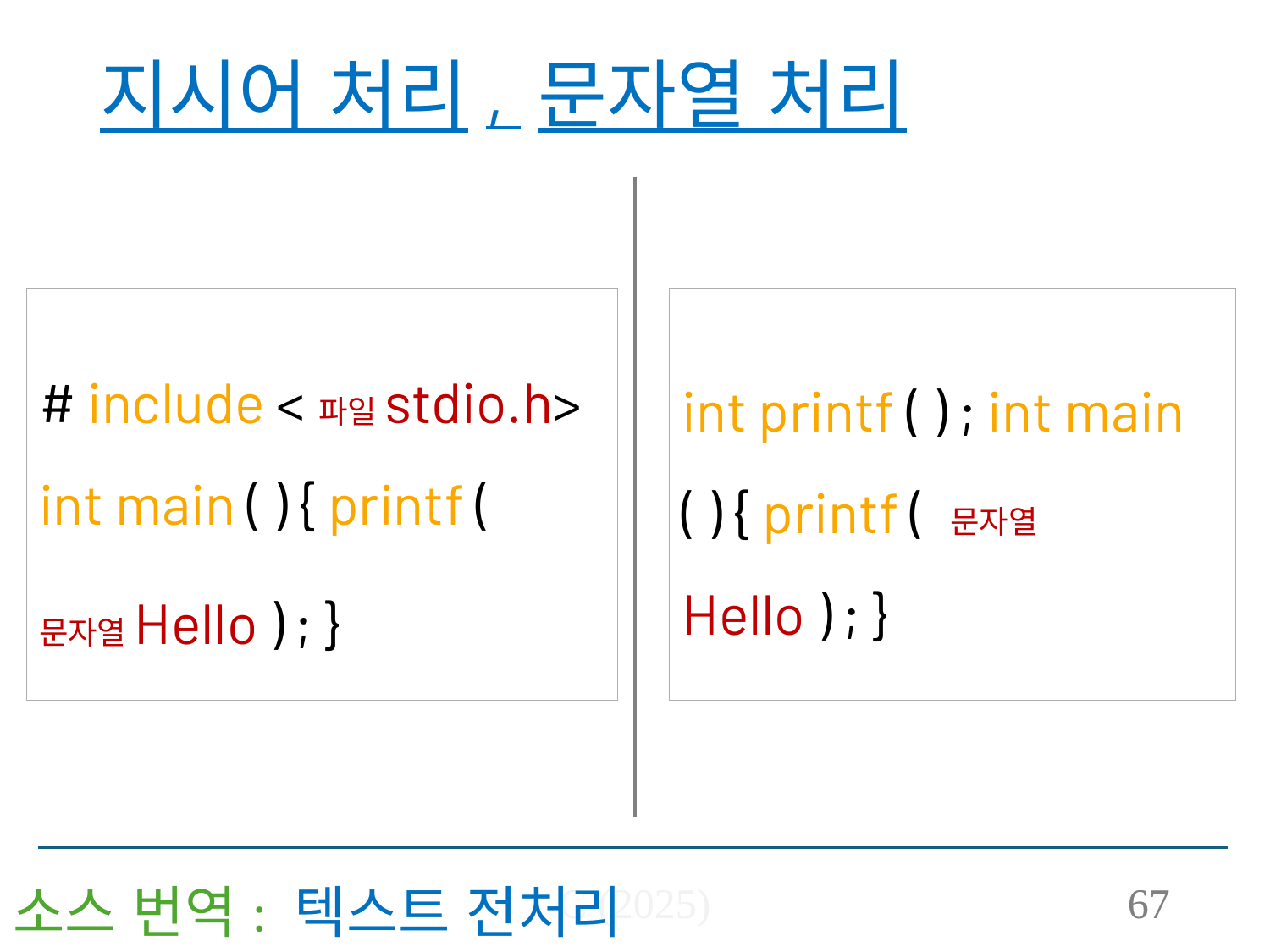

# 지시어 처리, 문자열 처리
# include <파일stdio.h> int main ( ) { printf (
문자열Hello ) ; }
int printf ( ) ; int main ( ) { printf ( 문자열Hello ) ; }
소스 번역: 텍스트 전처리
C (2025)
67